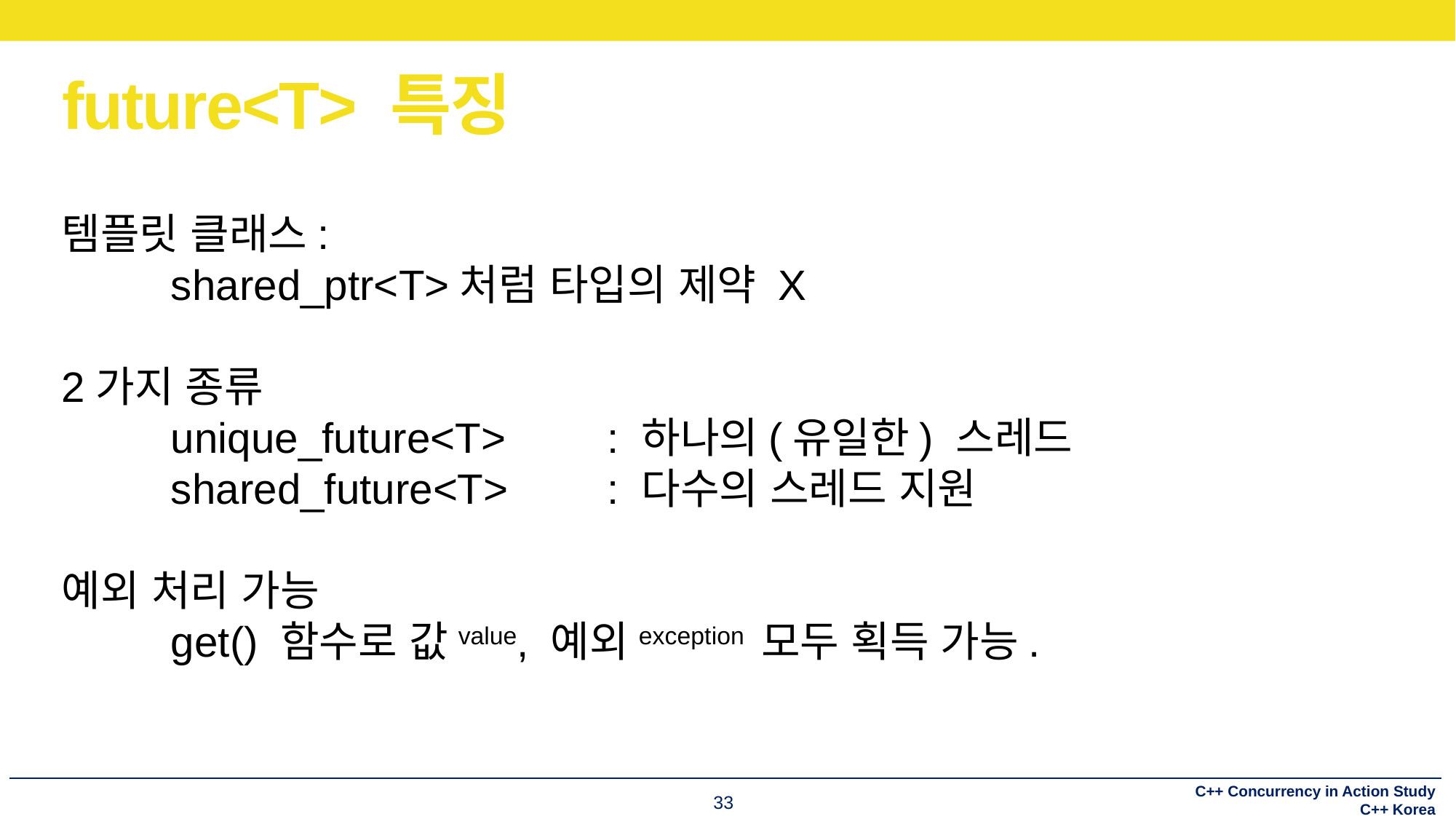

# future<T> 특징
템플릿 클래스:
	shared_ptr<T>처럼 타입의 제약 X

2가지 종류
	unique_future<T>	: 하나의(유일한) 스레드
	shared_future<T>	: 다수의 스레드 지원
예외 처리 가능
	get() 함수로 값value, 예외exception 모두 획득 가능.
33